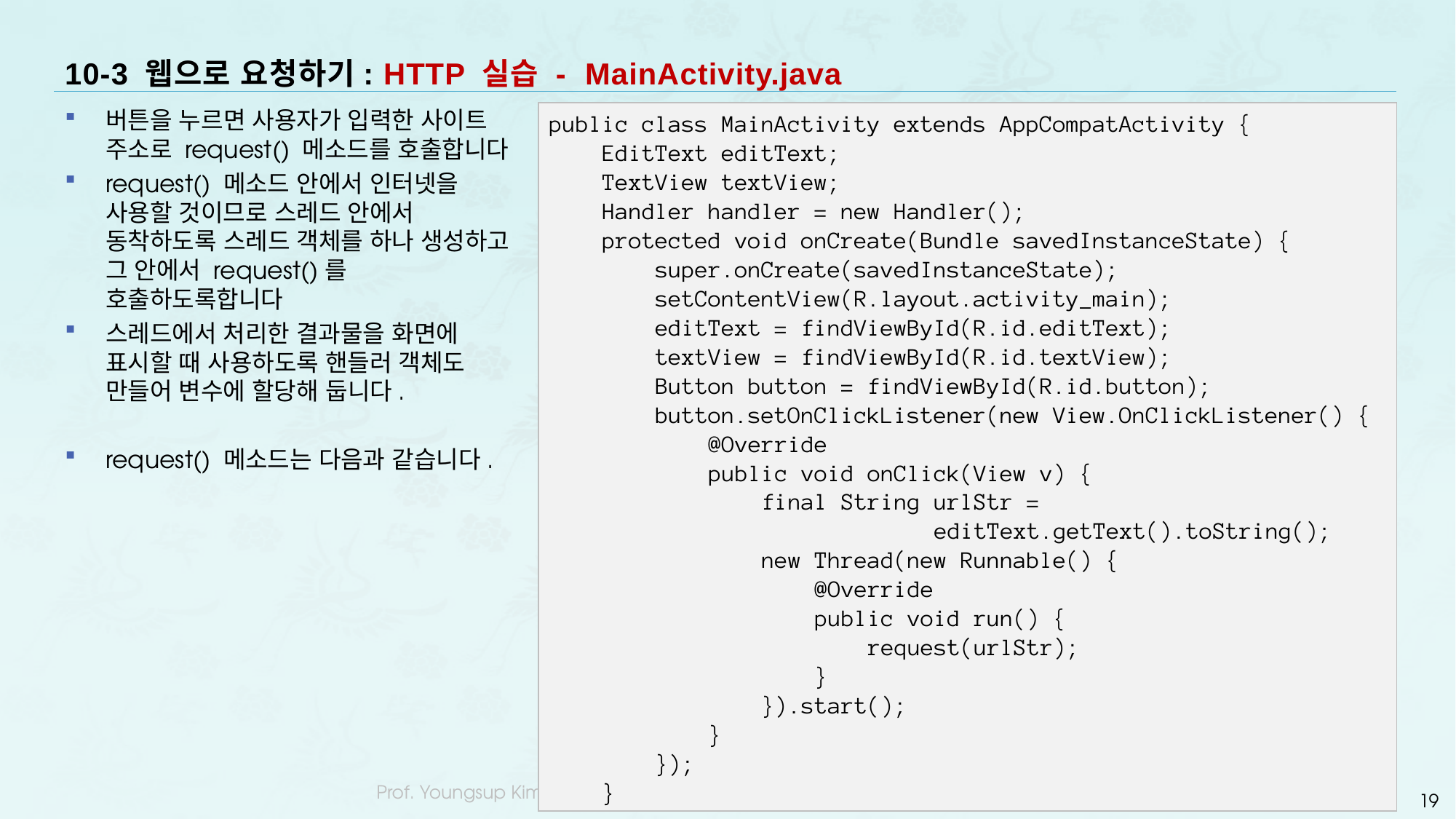

# 10-3 웹으로 요청하기: HTTP 실습 -  MainActivity.java
버튼을 누르면 사용자가 입력한 사이트 주소로 request() 메소드를 호출합니다
request() 메소드 안에서 인터넷을 사용할 것이므로 스레드 안에서 동착하도록 스레드 객체를 하나 생성하고 그 안에서 request()를 호출하도록합니다
스레드에서 처리한 결과물을 화면에 표시할 때 사용하도록 핸들러 객체도 만들어 변수에 할당해 둡니다.

request() 메소드는 다음과 같습니다.
public class MainActivity extends AppCompatActivity {
    EditText editText;
    TextView textView;
    Handler handler = new Handler();
    protected void onCreate(Bundle savedInstanceState) {
        super.onCreate(savedInstanceState);
        setContentView(R.layout.activity_main);
        editText = findViewById(R.id.editText);
        textView = findViewById(R.id.textView);
        Button button = findViewById(R.id.button);
        button.setOnClickListener(new View.OnClickListener() {
            @Override
            public void onClick(View v) {
                final String urlStr =
                             editText.getText().toString();
                new Thread(new Runnable() {
                    @Override
                    public void run() {
                        request(urlStr);
                    }
                }).start();
            }
        });
    }
19